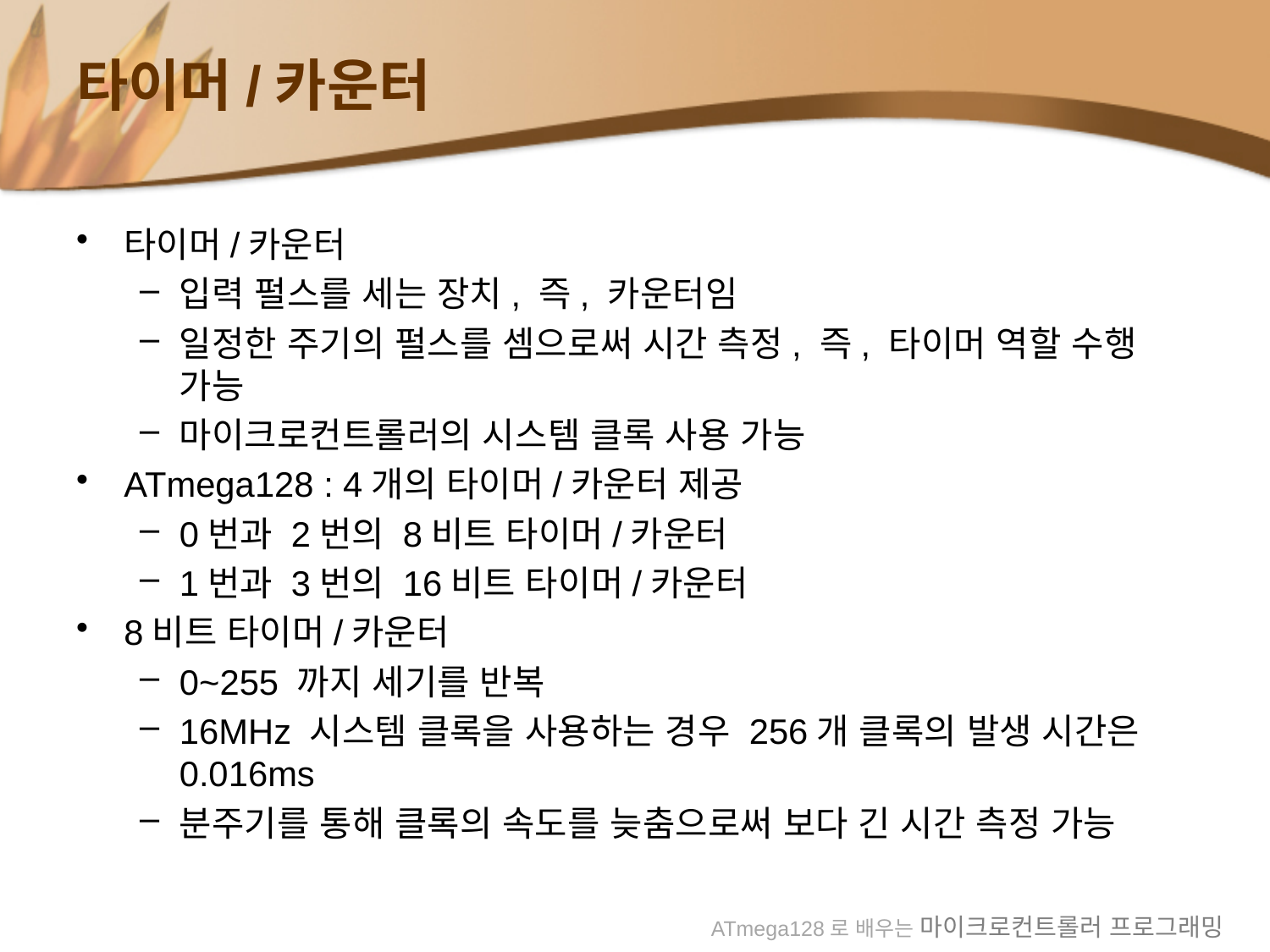

# 타이머/카운터
타이머/카운터
입력 펄스를 세는 장치, 즉, 카운터임
일정한 주기의 펄스를 셈으로써 시간 측정, 즉, 타이머 역할 수행 가능
마이크로컨트롤러의 시스템 클록 사용 가능
ATmega128 : 4개의 타이머/카운터 제공
0번과 2번의 8비트 타이머/카운터
1번과 3번의 16비트 타이머/카운터
8비트 타이머/카운터
0~255 까지 세기를 반복
16MHz 시스템 클록을 사용하는 경우 256개 클록의 발생 시간은 0.016ms
분주기를 통해 클록의 속도를 늦춤으로써 보다 긴 시간 측정 가능